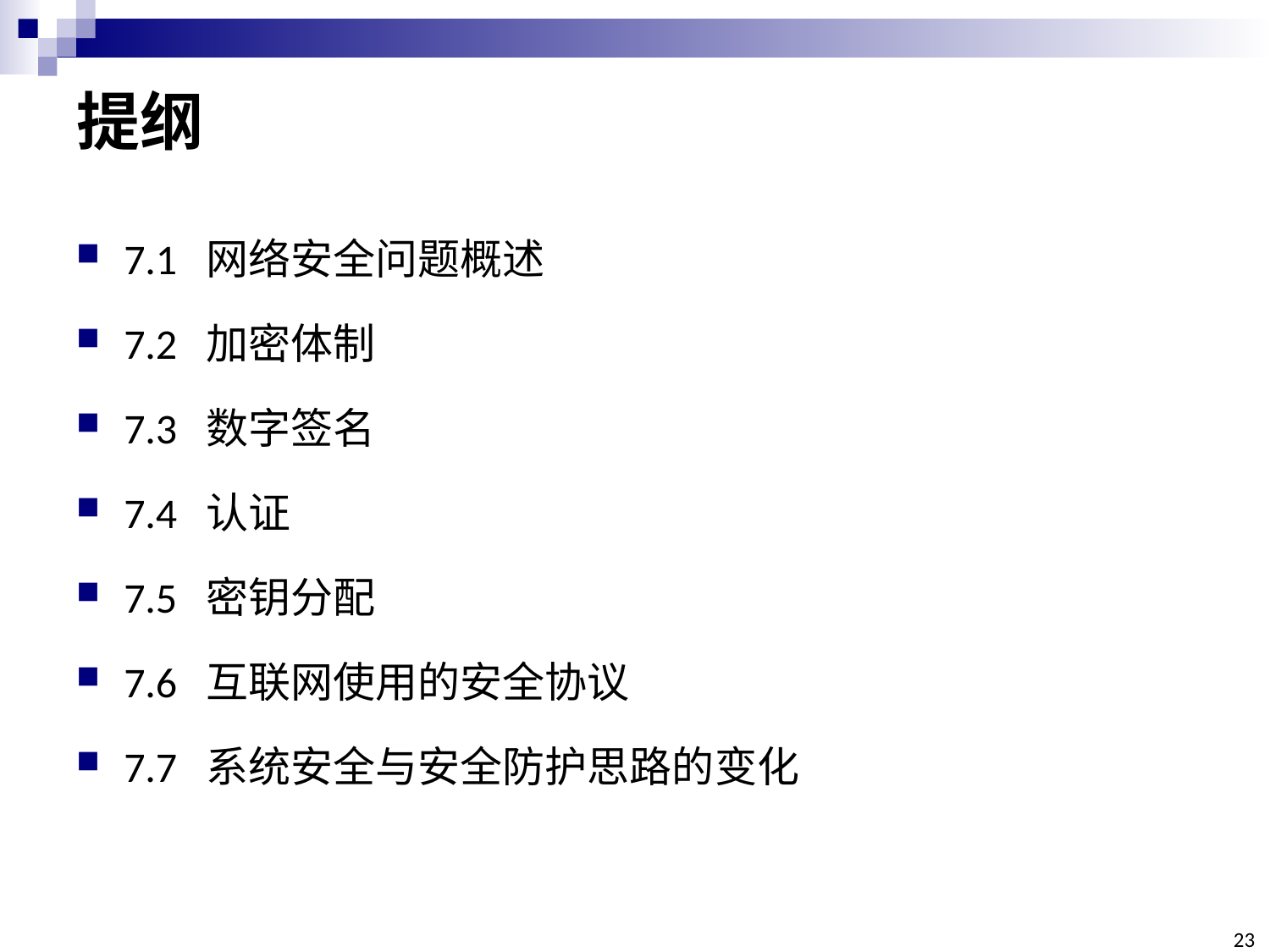

# 提纲
7.1  网络安全问题概述
7.2  加密体制
7.3  数字签名
7.4  认证
7.5  密钥分配
7.6  互联网使用的安全协议
7.7  系统安全与安全防护思路的变化
23